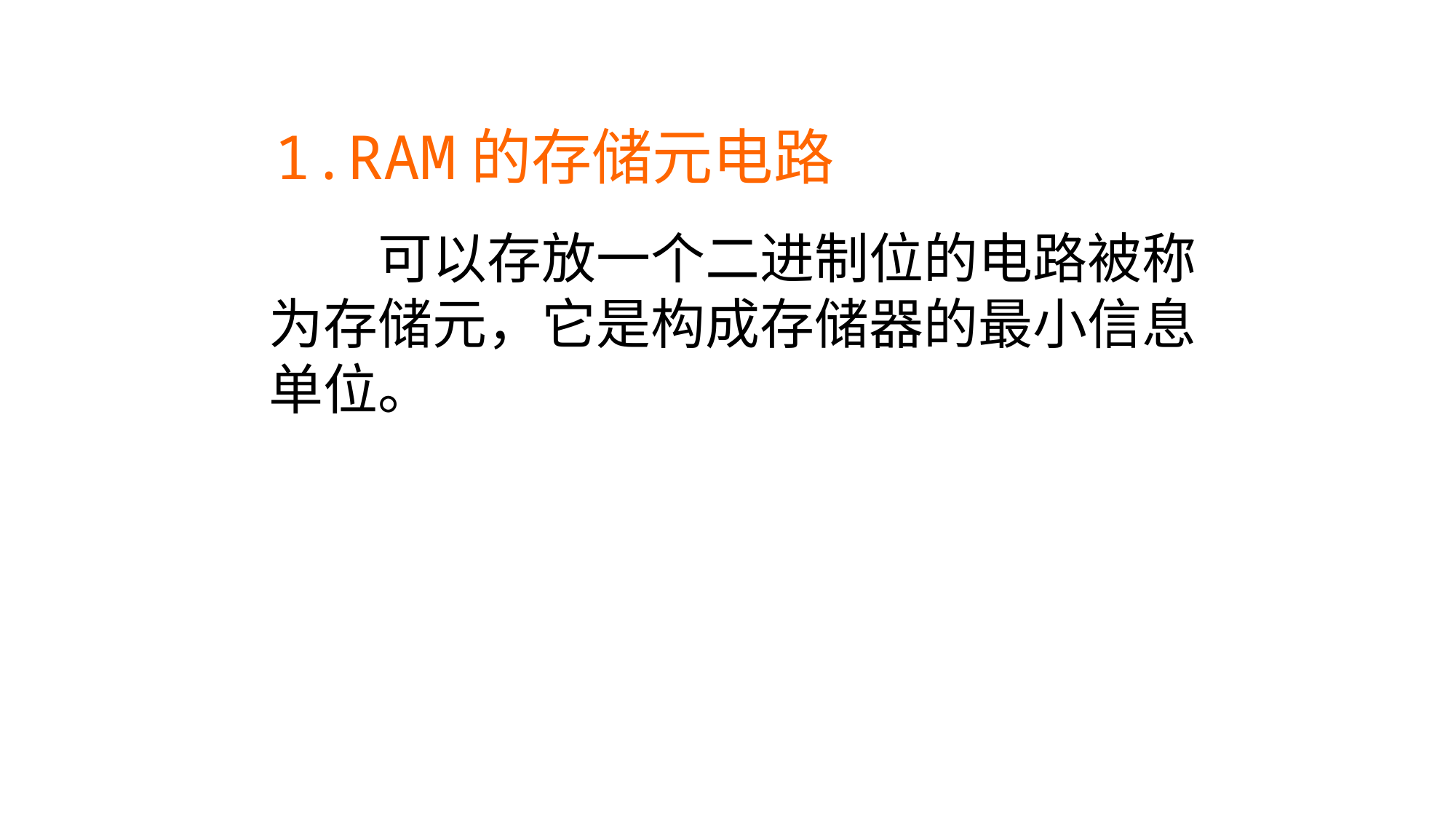

1.RAM的存储元电路
　　可以存放一个二进制位的电路被称为存储元，它是构成存储器的最小信息单位。